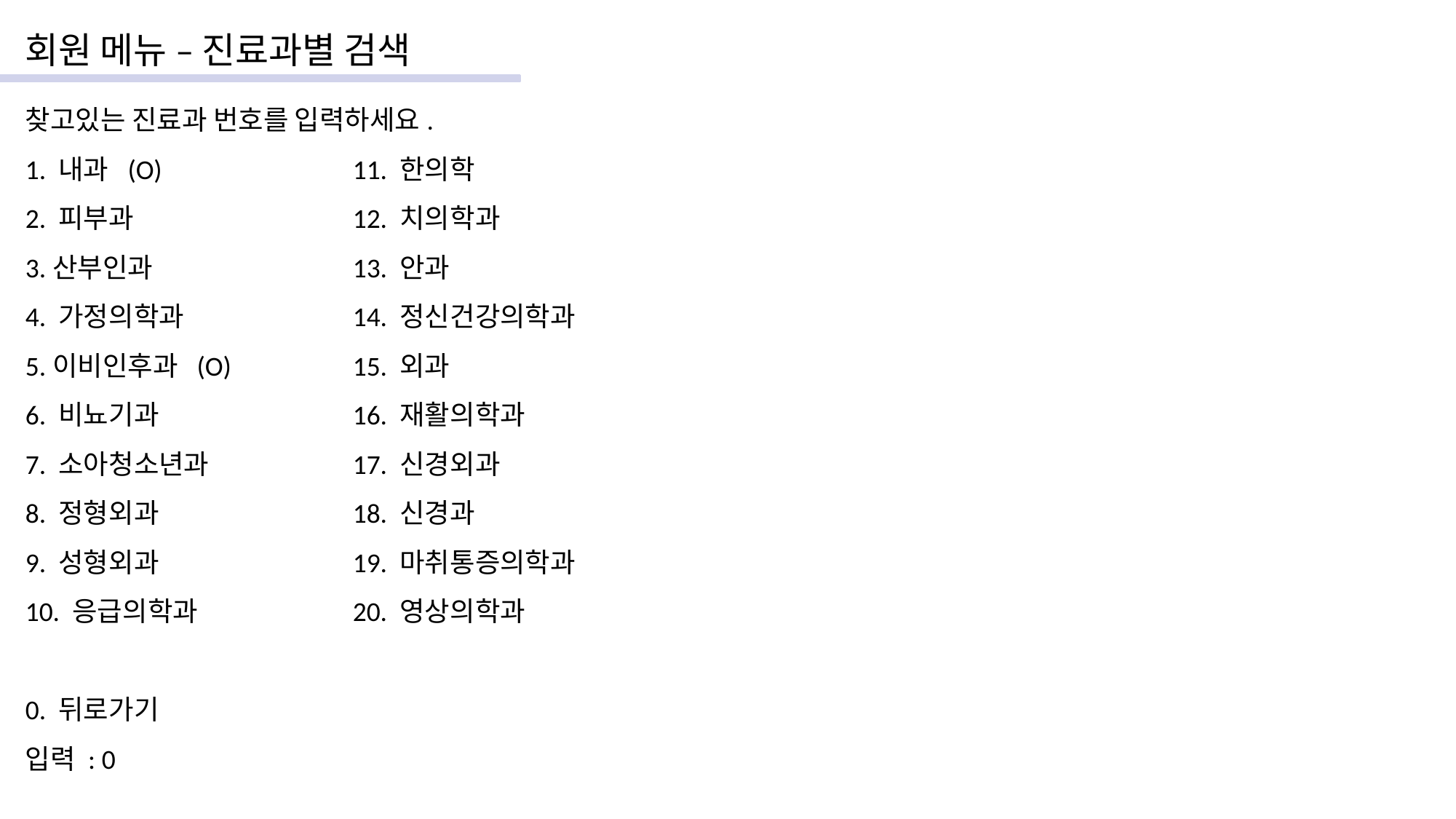

회원 메뉴 – 진료과별 검색

찾고있는 진료과 번호를 입력하세요.
1. 내과  (O)          		11. 한의학
2. 피부과       		12. 치의학과
3.산부인과       		13. 안과
4. 가정의학과		14. 정신건강의학과
5.이비인후과  (O)		15. 외과
6. 비뇨기과     		16. 재활의학과
7. 소아청소년과 		17. 신경외과
8. 정형외과 		18. 신경과
9. 성형외과		19. 마취통증의학과
10. 응급의학과		20. 영상의학과

0. 뒤로가기
입력 : 0